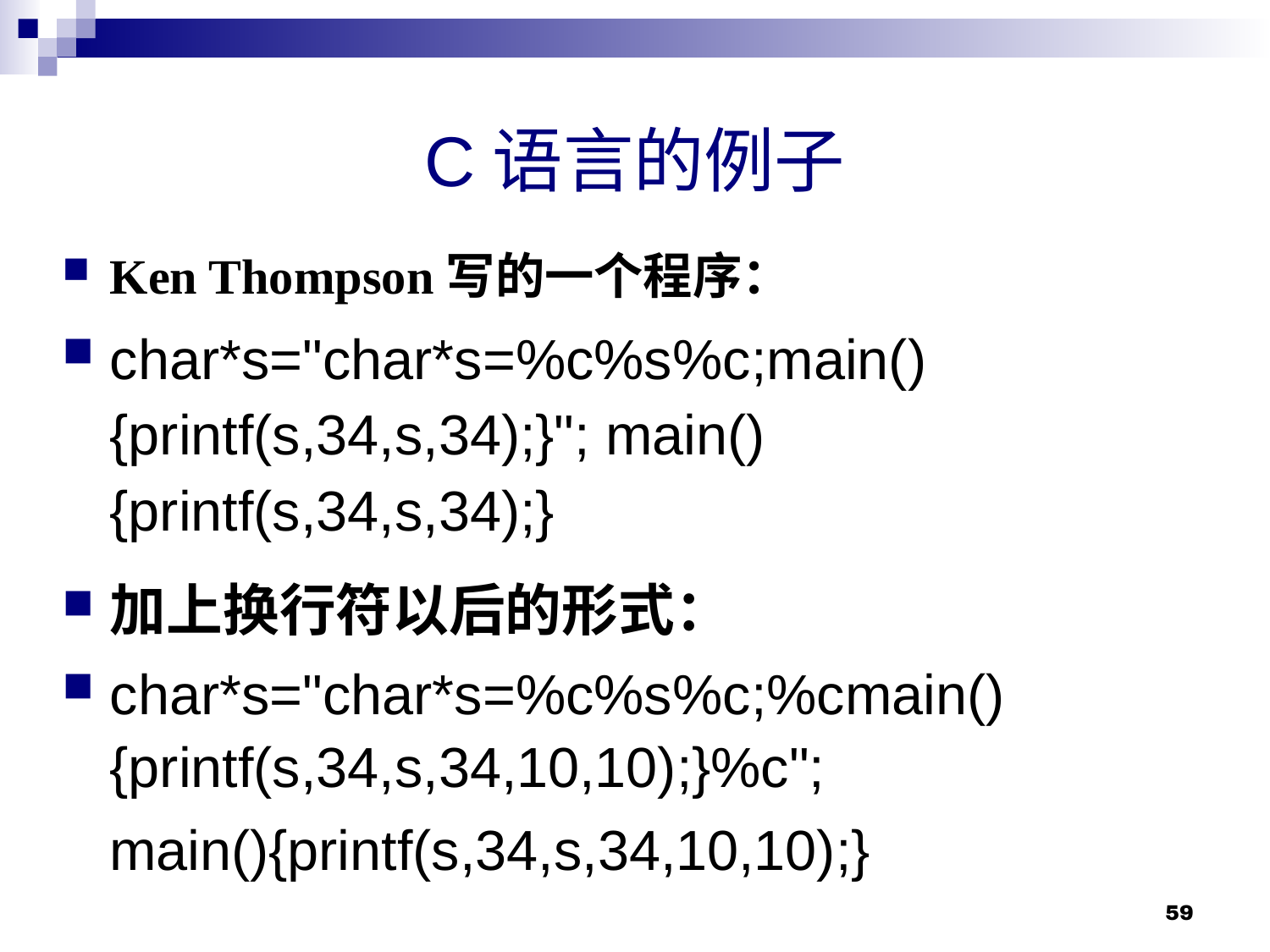

# C语言的例子
Ken Thompson写的一个程序：
char*s="char*s=%c%s%c;main(){printf(s,34,s,34);}"; main(){printf(s,34,s,34);}
加上换行符以后的形式：
char*s="char*s=%c%s%c;%cmain(){printf(s,34,s,34,10,10);}%c";
   main(){printf(s,34,s,34,10,10);}

59